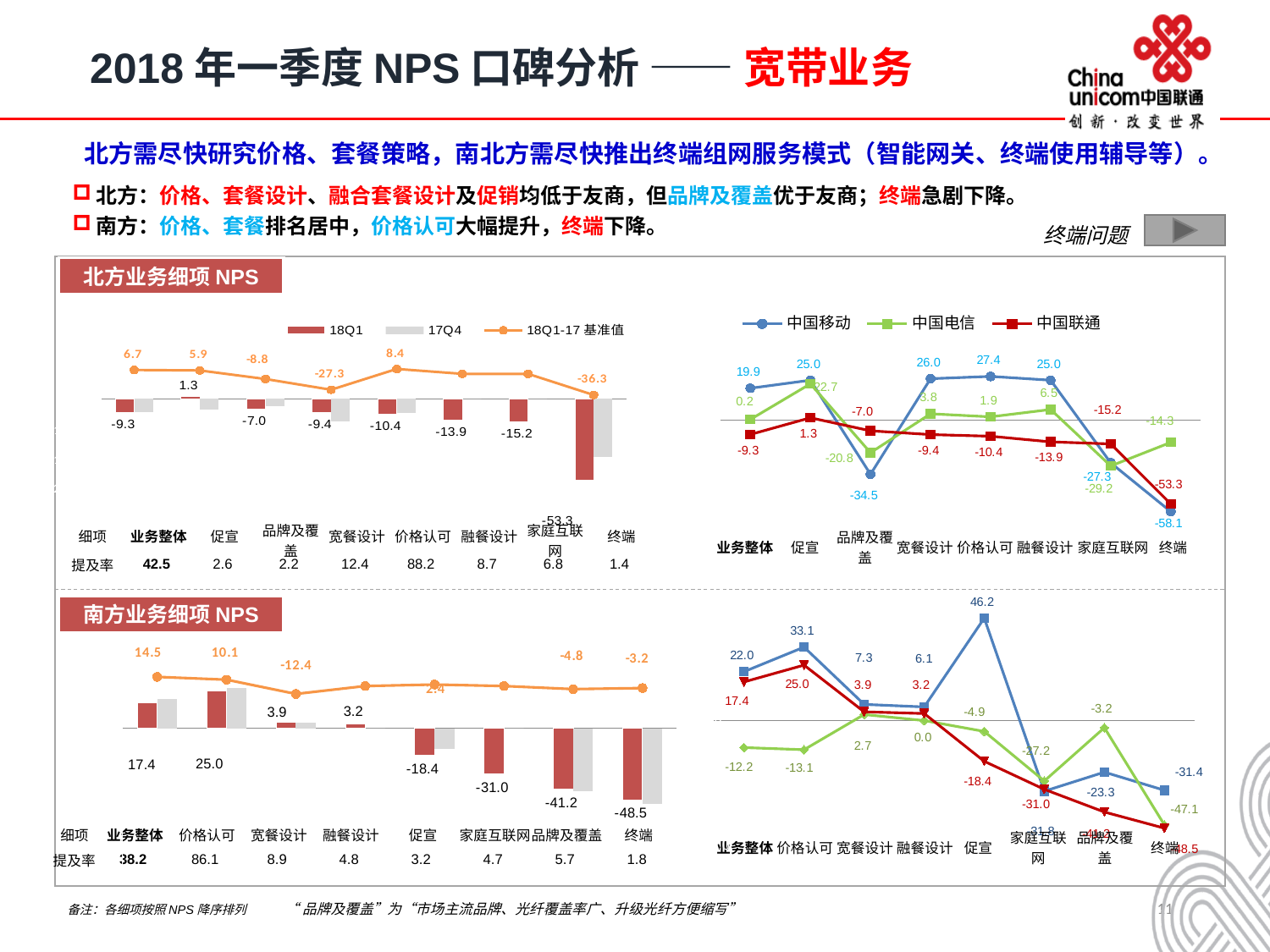

2018年一季度NPS口碑分析 —— 宽带业务
北方需尽快研究价格、套餐策略，南北方需尽快推出终端组网服务模式（智能网关、终端使用辅导等）。
北方：价格、套餐设计、融合套餐设计及促销均低于友商，但品牌及覆盖优于友商；终端急剧下降。
南方：价格、套餐排名居中，价格认可大幅提升，终端下降。

终端问题

北方业务细项NPS

### Chart

| Category | 中国移动 | 中国电信 | 中国联通 |
|---|---|---|---|
| 业务部分 | 19.905660377358487 | 0.17196904557179749 | -9.274359607940033 |
| 促销活动和宣传 | 25.0 | 22.72727272727273 | 1.26984126984127 |
| 市场主流品牌、光纤覆盖率广、升级光纤方便 | -34.48275862068966 | -20.833333333333297 | -6.985294117647059 |
| 宽带套餐设计 | 25.954198473282464 | 3.79746835443038 | -9.350132625994707 |
| 价格水平 | 27.39420935412025 | 1.859099804305284 | -10.39021657953698 |
| 融合业务套餐设计 | 25.0 | 6.5040650406504055 | -13.949104618284656 |
| 家庭互联网应用及服务产品设计 | -27.272727272727202 | -29.213483146067414 | -15.235792019347056 |
| 终端 | -58.064516129032256 | -14.285714285714286 | -53.293413173652695 |

### Chart

| Category | 18Q1 | 17Q4 | 18Q1-17基准值 |
|---|---|---|---|
| 业务部分 | -9.274359607940037 | -8.99486007995431 | 6.694165455558885 |
| 促销活动和宣传 | 1.2698412698412698 | -7.421875 | 5.913511187607574 |
| 市场主流品牌、光纤覆盖率广、升级光纤方便 | -6.985294117647059 | -4.929577464788732 | -8.833593934630752 |
| 宽带套餐设计 | -9.350132625994695 | -15.011037527593817 | -27.260707512306148 |
| 价格水平 | -10.390216579536968 | -9.325210871602623 | 8.42838306807591 |
| 融合业务套餐设计 | -13.949104618284638 | 0.0 | 0.0 |
| 家庭互联网应用及服务产品设计 | -15.235792019347038 | 0.0 | 0.0 |
| 终端 | -53.293413173652695 | -38.095238095238095 | -36.29651693456384 |
| 细项 | 业务整体 | 促宣 | 品牌及覆盖 | 宽餐设计 | 价格认可 | 融餐设计 | 家庭互联网 | 终端 |
| --- | --- | --- | --- | --- | --- | --- | --- | --- |
| 提及率 | 42.5 | 2.6 | 2.2 | 12.4 | 88.2 | 8.7 | 6.8 | 1.4 |
| 业务整体 | 促宣 | 品牌及覆盖 | 宽餐设计 | 价格认可 | 融餐设计 | 家庭互联网 | 终端 |
| --- | --- | --- | --- | --- | --- | --- | --- |

### Chart

| Category | 中国移动 | 中国电信 | 中国联通 |
|---|---|---|---|
| 业务整体 | 22.005420054200542 | -12.179487179487191 | 17.397922636103136 |
| 价格水平 | 33.087248322147644 | -13.145290047897817 | 24.992196441577317 |
| 宽带套餐设计 | 7.2874493927125545 | 2.7210884353741465 | 3.931451612903223 |
| 融合业务套餐设计 | 6.145251396648044 | 0.0 | 3.1835205992509406 |
| 促销活动和宣传 | 46.15384615384605 | -4.878048780487811 | -18.361581920903937 |
| 家庭互联网应用及服务产品设计 | -31.818181818181817 | -27.23004694835679 | -31.001890359168243 |
| 市场主流品牌、光纤覆盖率广、升级光纤方便 | -23.25581395348837 | -3.2258064516129052 | -41.22257053291542 |
| 终端 | -31.428571428571427 | -47.058823529411754 | -48.5 |

### Chart

| Category | 18Q1 | 17Q4 | 18Q1-17基准值 |
|---|---|---|---|
| 业务部分 | 17.397922636103154 | 19.74748471098836 | 14.461646011101537 |
| 价格水平 | 24.99219644157736 | 27.27994555353902 | 10.077973510368102 |
| 宽带套餐设计 | 3.931451612903226 | 3.783783783783784 | -12.402097388391025 |
| 融合业务套餐设计 | 3.1835205992509366 | 0.0 | 0.0 |
| 促销活动和宣传 | -18.361581920903955 | -13.876651982378855 | 2.4325933622587748 |
| 家庭互联网应用及服务产品设计 | -31.001890359168243 | 0.0 | 0.0 |
| 市场主流品牌、光纤覆盖率广、升级光纤方便 | -41.222570532915356 | -42.63322884012539 | -4.790848914114612 |
| 终端 | -48.5 | -51.37614678899083 | -3.198678282581561 |
南方业务细项NPS
| 细项 | 业务整体 | 价格认可 | 宽餐设计 | 融餐设计 | 促宣 | 家庭互联网 | 品牌及覆盖 | 终端 |
| --- | --- | --- | --- | --- | --- | --- | --- | --- |
| 提及率 | 38.2 | 86.1 | 8.9 | 4.8 | 3.2 | 4.7 | 5.7 | 1.8 |
| 业务整体 | 价格认可 | 宽餐设计 | 融餐设计 | 促宣 | 家庭互联网 | 品牌及覆盖 | 终端 |
| --- | --- | --- | --- | --- | --- | --- | --- |
       “品牌及覆盖”为“市场主流品牌、光纤覆盖率广、升级光纤方便缩写”
备注：各细项按照NPS降序排列